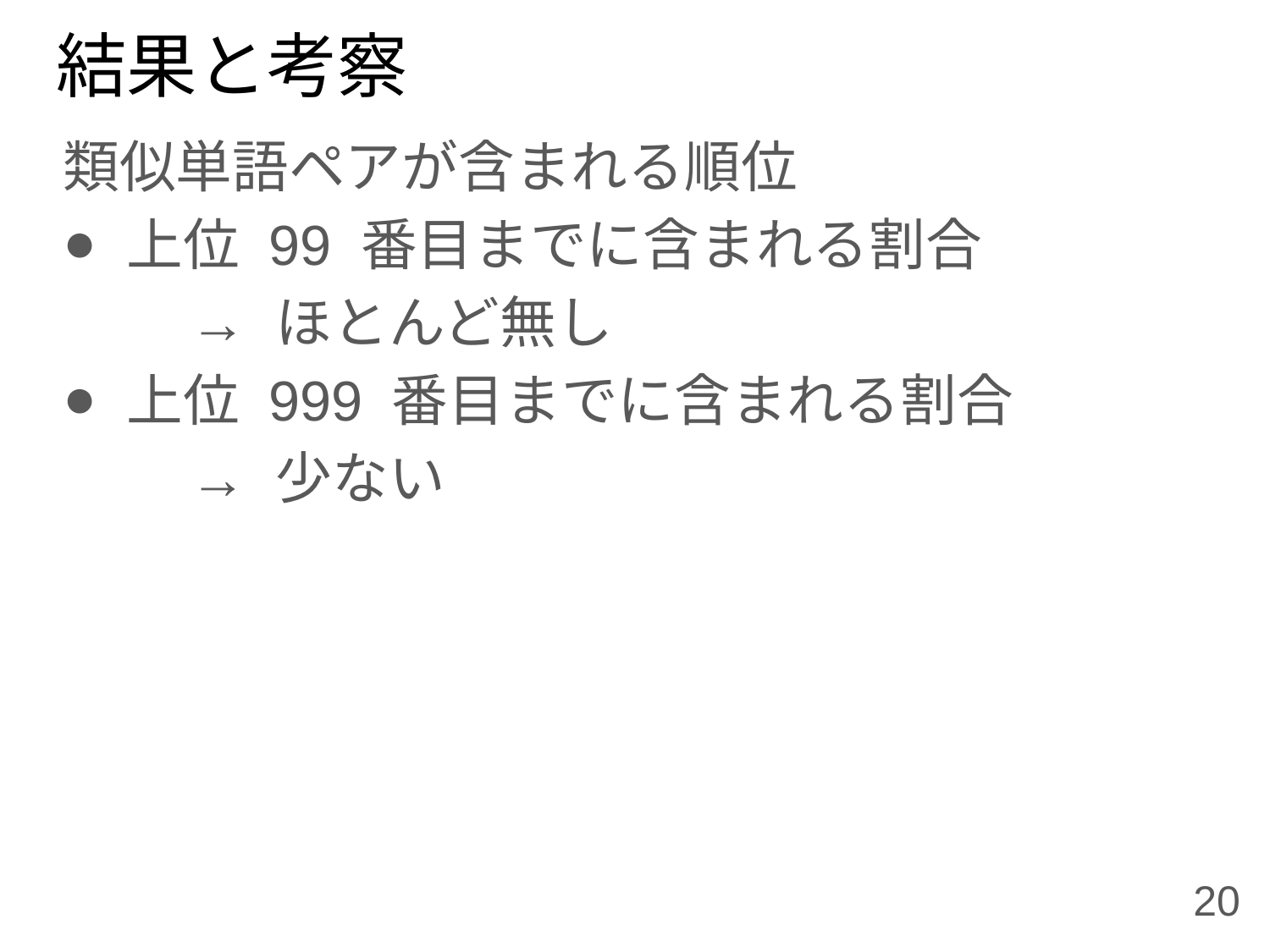

# 結果と考察
類似単語ペアが含まれる順位
上位 99 番目までに含まれる割合
	→ ほとんど無し
上位 999 番目までに含まれる割合
	→ 少ない
20